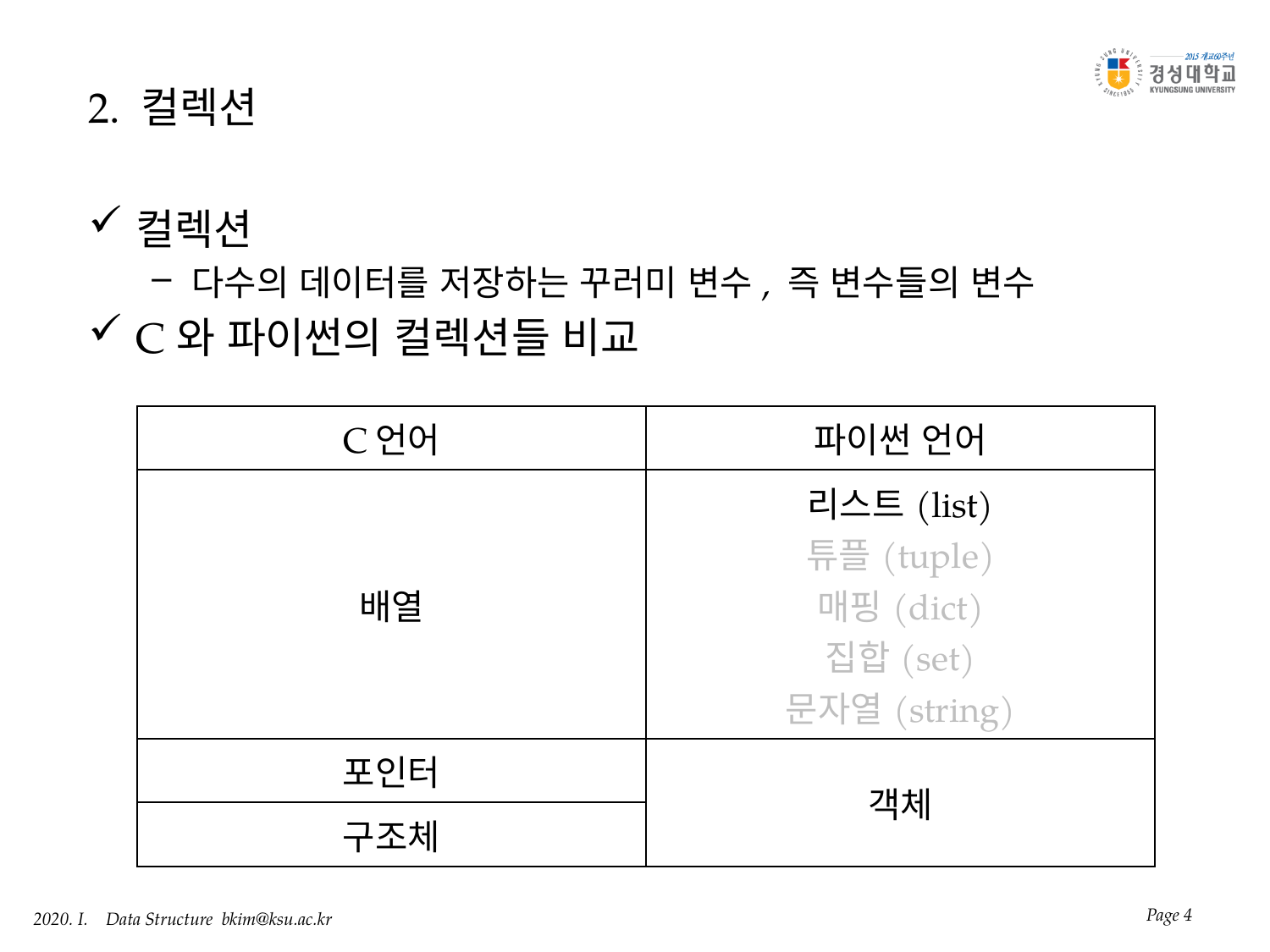

# 2. 컬렉션
컬렉션
다수의 데이터를 저장하는 꾸러미 변수, 즉 변수들의 변수
C와 파이썬의 컬렉션들 비교

| C언어 | 파이썬 언어 |
| --- | --- |
| 배열 | 리스트(list) 튜플(tuple) 매핑(dict) 집합(set) 문자열(string) |
| 포인터 | 객체 |
| 구조체 |  |
Page 4